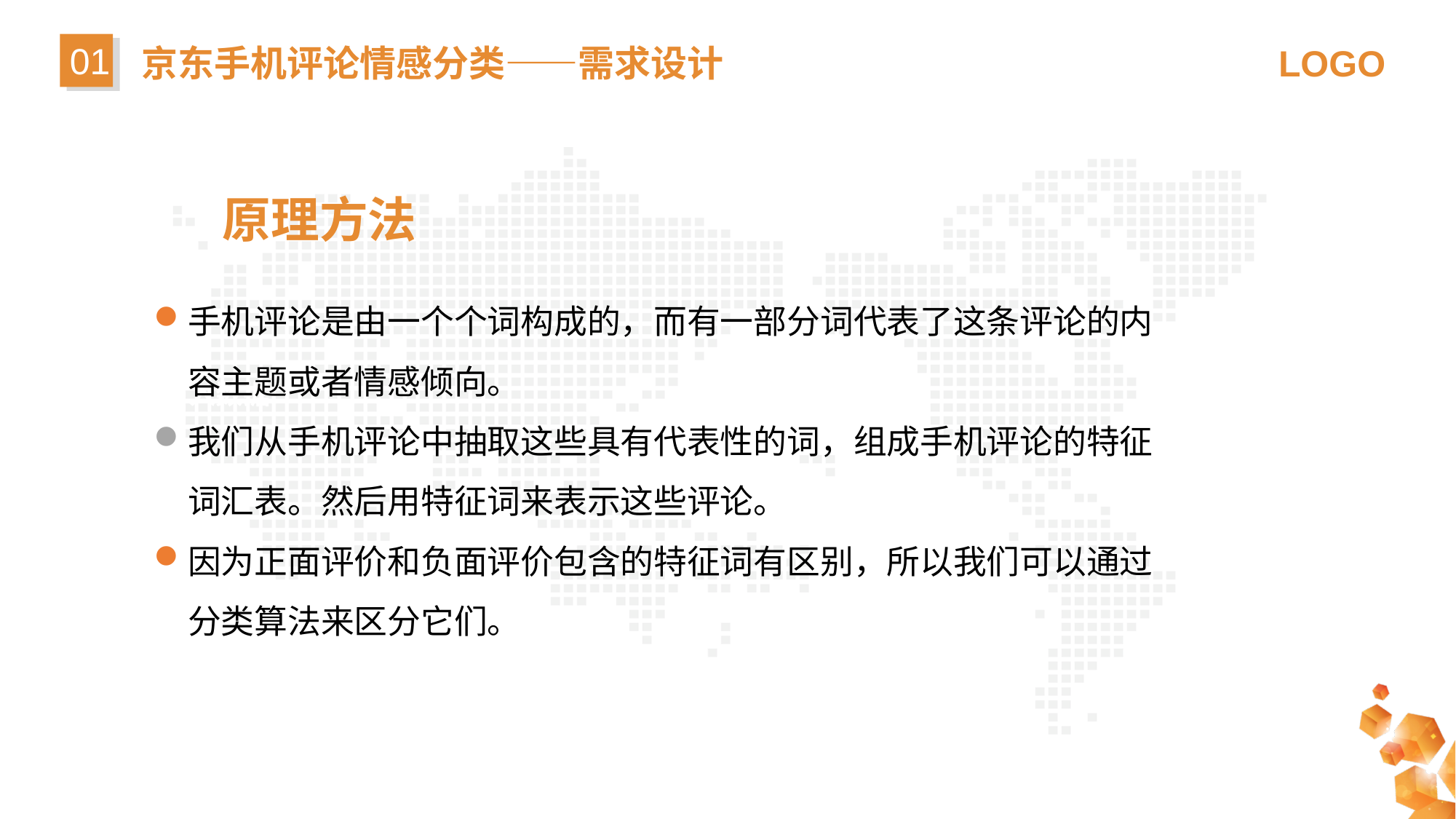

01

京东手机评论情感分类——需求设计
原理方法
手机评论是由一个个词构成的，而有一部分词代表了这条评论的内容主题或者情感倾向。
我们从手机评论中抽取这些具有代表性的词，组成手机评论的特征词汇表。然后用特征词来表示这些评论。
因为正面评价和负面评价包含的特征词有区别，所以我们可以通过分类算法来区分它们。
写入数据
读取数据